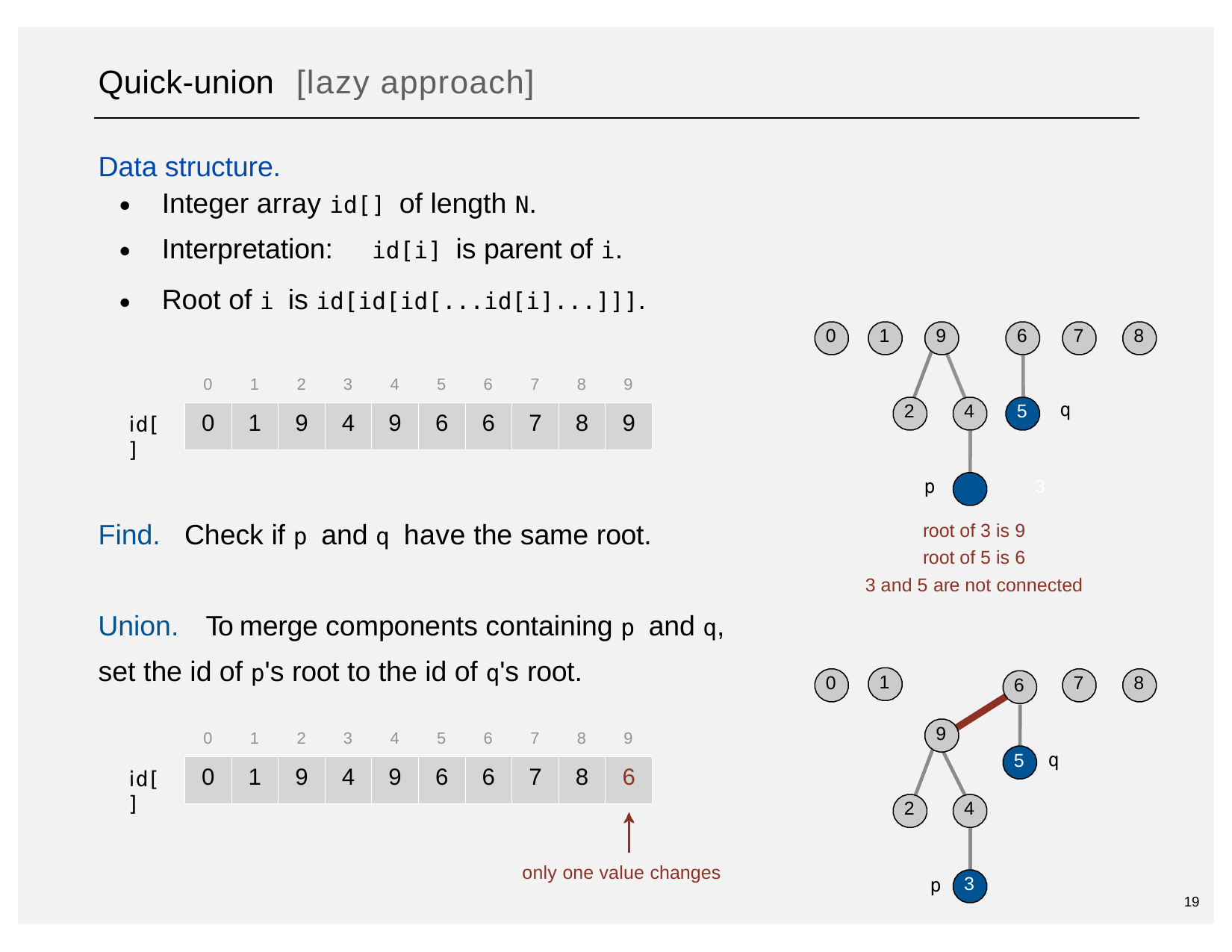

# Quick-union	[lazy approach]
Data structure.
・Integer array id[] of length N.
・Interpretation:	id[i] is parent of i.
・Root of i is id[id[id[...id[i]...]]].

0
1
9
6
7
8

0
1
2
3
4
5
6
7
8
9
q

2
4
5
| 0 | 1 | 9 | 4 | 9 | 6 | 6 | 7 | 8 | 9 |
| --- | --- | --- | --- | --- | --- | --- | --- | --- | --- |
id[]

p	3

root of 3 is 9
root of 5 is 6
3 and 5 are not connected
Find.	Check if p and q have the same root.
Union.	To merge components containing p and q,
set the id of p's root to the id of q's root.

1

0
7
8

6

9
0
1
2
3
4
5
6
7
8
9

q
5

| 0 | 1 | 9 | 4 | 9 | 6 | 6 | 7 | 8 | 6 |
| --- | --- | --- | --- | --- | --- | --- | --- | --- | --- |
id[]

2
4

only one value changes

3
p
19